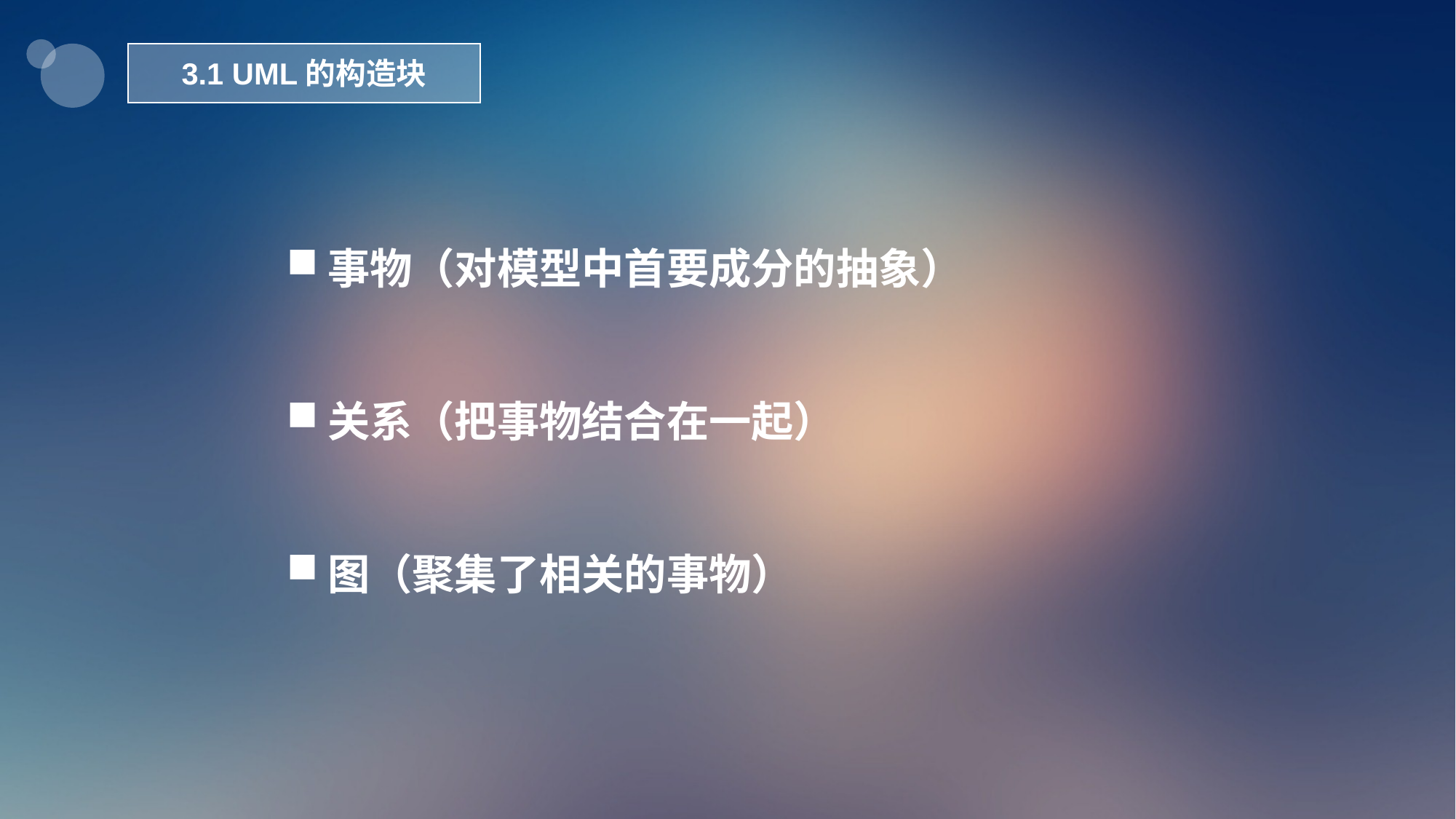

3.1 UML的构造块
事物（对模型中首要成分的抽象）

关系（把事物结合在一起）

图（聚集了相关的事物）